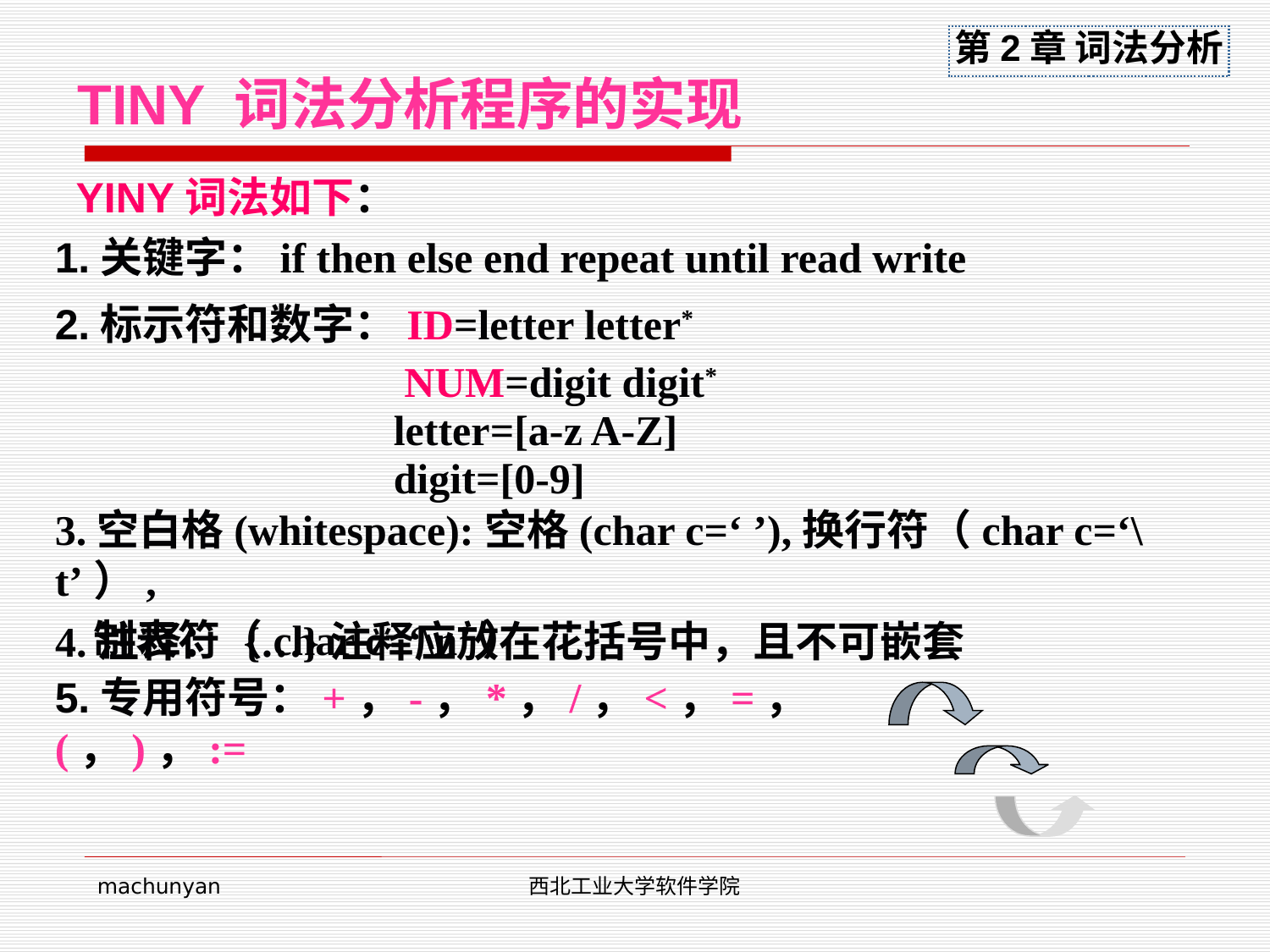

TINY 词法分析程序的实现
YINY词法如下：
1.关键字：if then else end repeat until read write
2.标示符和数字：ID=letter letter*
NUM=digit digit*
letter=[a-z A-Z]
digit=[0-9]
3.空白格(whitespace):空格(char c=‘ ’),换行符（char c=‘\t’）,
   制表符（char c=‘\n’）
4.注释： {…}注释应放在花括号中，且不可嵌套
5.专用符号：+，-，*，/，<，=，(，)，:=

machunyan

西北工业大学软件学院
128